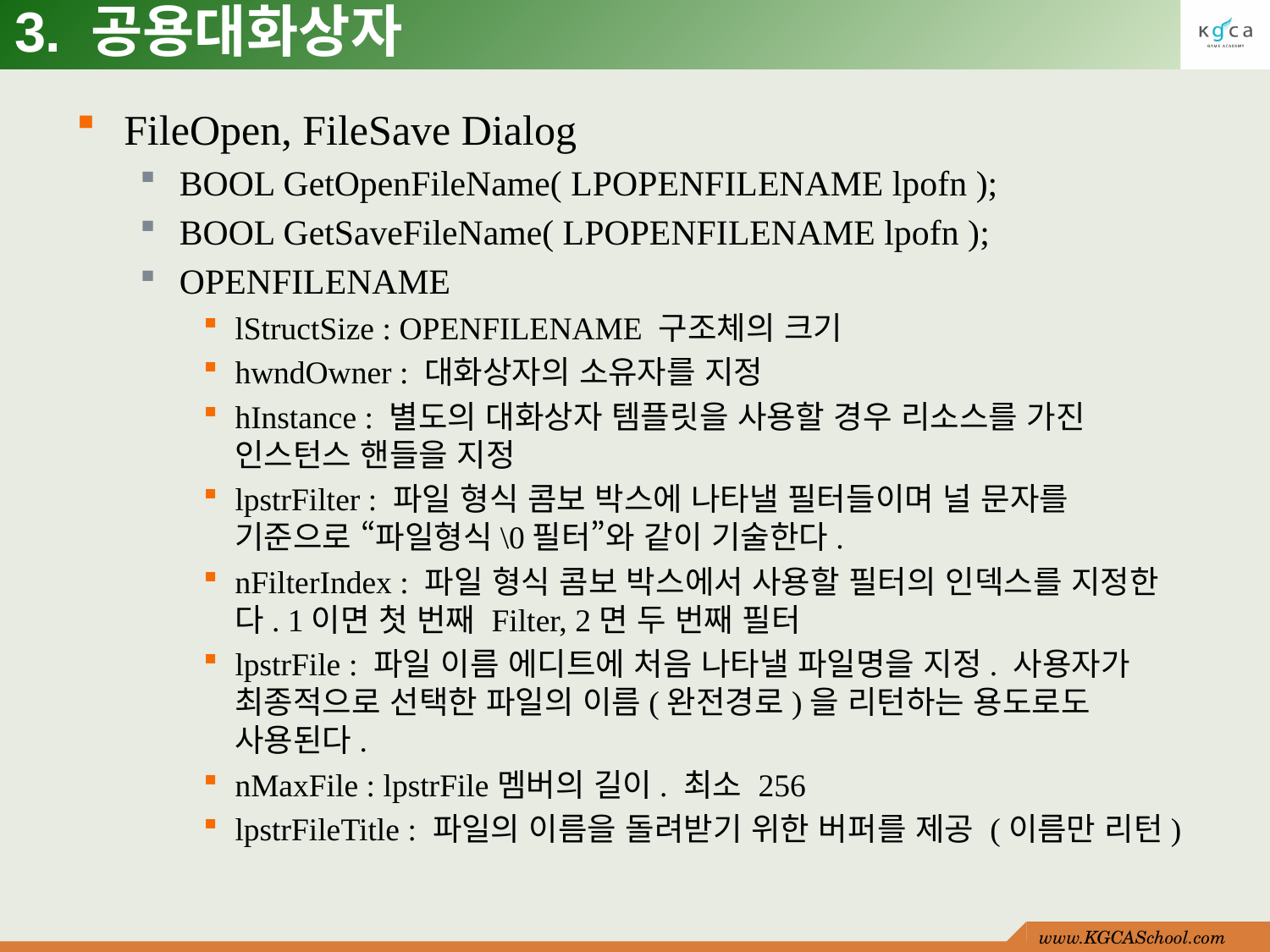

# 3. 공용대화상자
FileOpen, FileSave Dialog
BOOL GetOpenFileName( LPOPENFILENAME lpofn );
BOOL GetSaveFileName( LPOPENFILENAME lpofn );
OPENFILENAME
lStructSize : OPENFILENAME 구조체의 크기
hwndOwner : 대화상자의 소유자를 지정
hInstance : 별도의 대화상자 템플릿을 사용할 경우 리소스를 가진 인스턴스 핸들을 지정
lpstrFilter : 파일 형식 콤보 박스에 나타낼 필터들이며 널 문자를 기준으로 “파일형식\0필터”와 같이 기술한다.
nFilterIndex : 파일 형식 콤보 박스에서 사용할 필터의 인덱스를 지정한다. 1이면 첫 번째 Filter, 2면 두 번째 필터
lpstrFile : 파일 이름 에디트에 처음 나타낼 파일명을 지정. 사용자가 최종적으로 선택한 파일의 이름(완전경로)을 리턴하는 용도로도 사용된다.
nMaxFile : lpstrFile멤버의 길이. 최소 256
lpstrFileTitle : 파일의 이름을 돌려받기 위한 버퍼를 제공 (이름만 리턴)